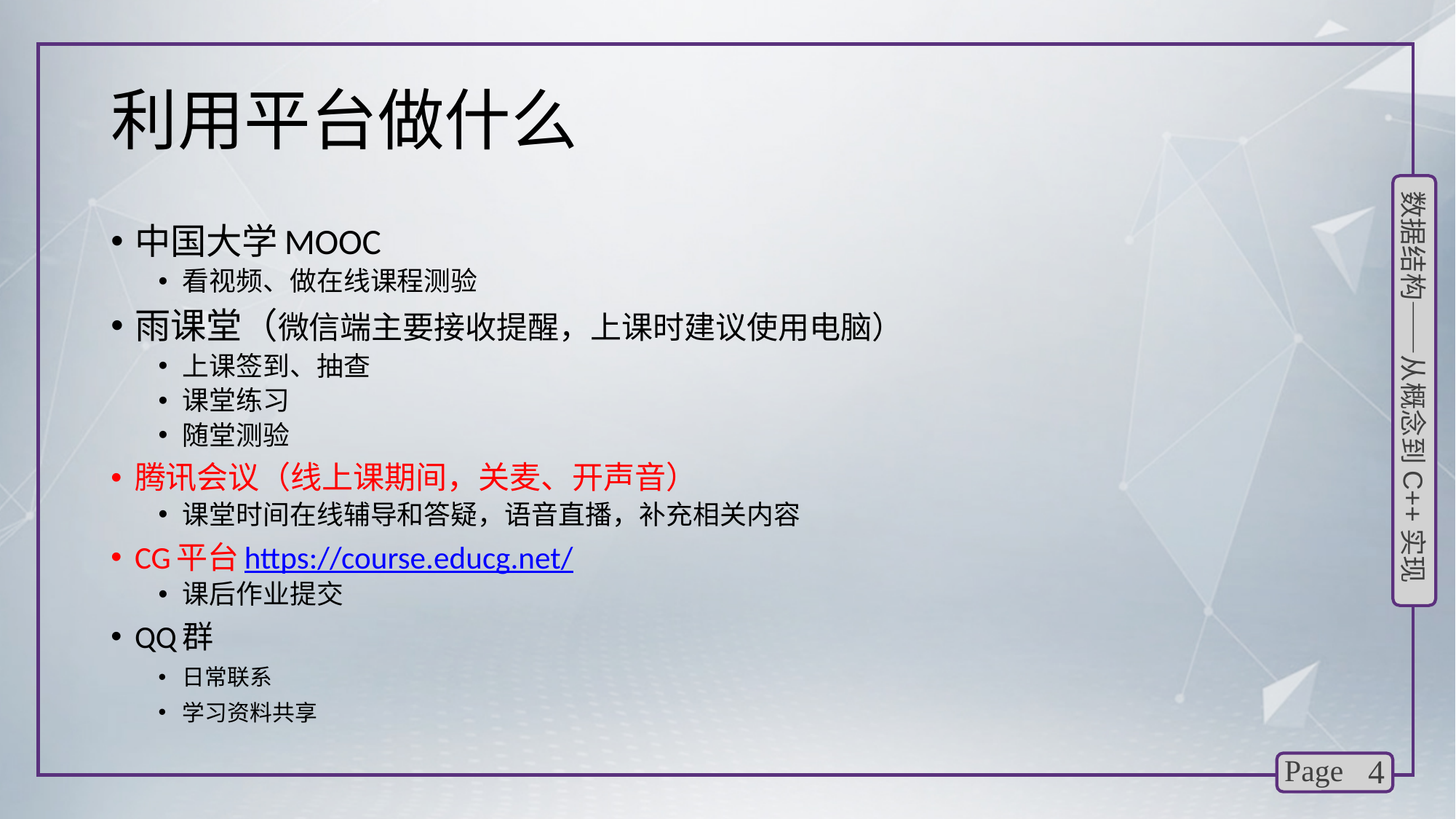

# 利用平台做什么
中国大学MOOC
看视频、做在线课程测验
雨课堂（微信端主要接收提醒，上课时建议使用电脑）
上课签到、抽查
课堂练习
随堂测验
腾讯会议（线上课期间，关麦、开声音）
课堂时间在线辅导和答疑，语音直播，补充相关内容
CG平台https://course.educg.net/
课后作业提交
QQ群
日常联系
学习资料共享